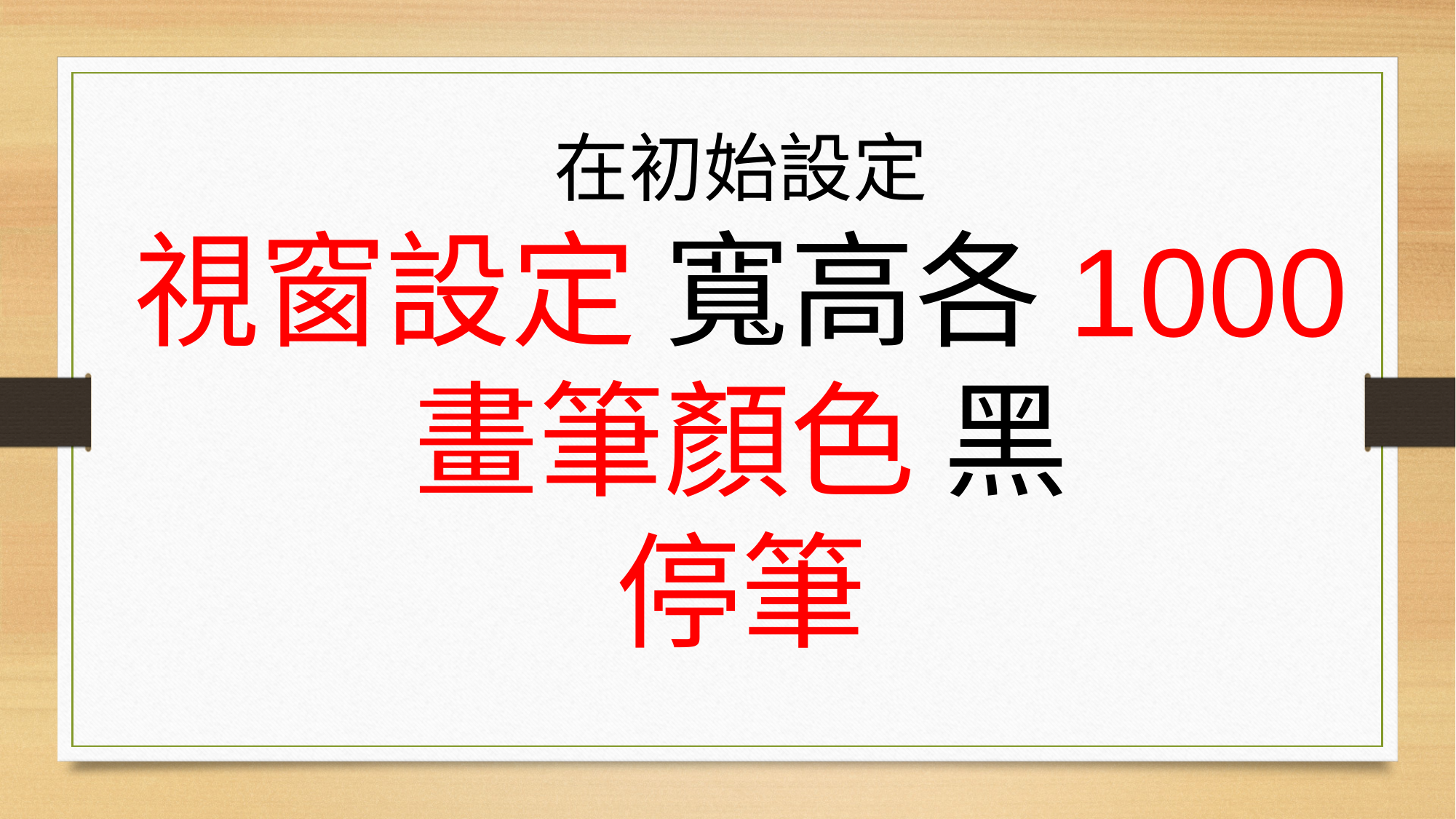

# 在初始設定 視窗設定 寬高各1000 畫筆顏色 黑 停筆